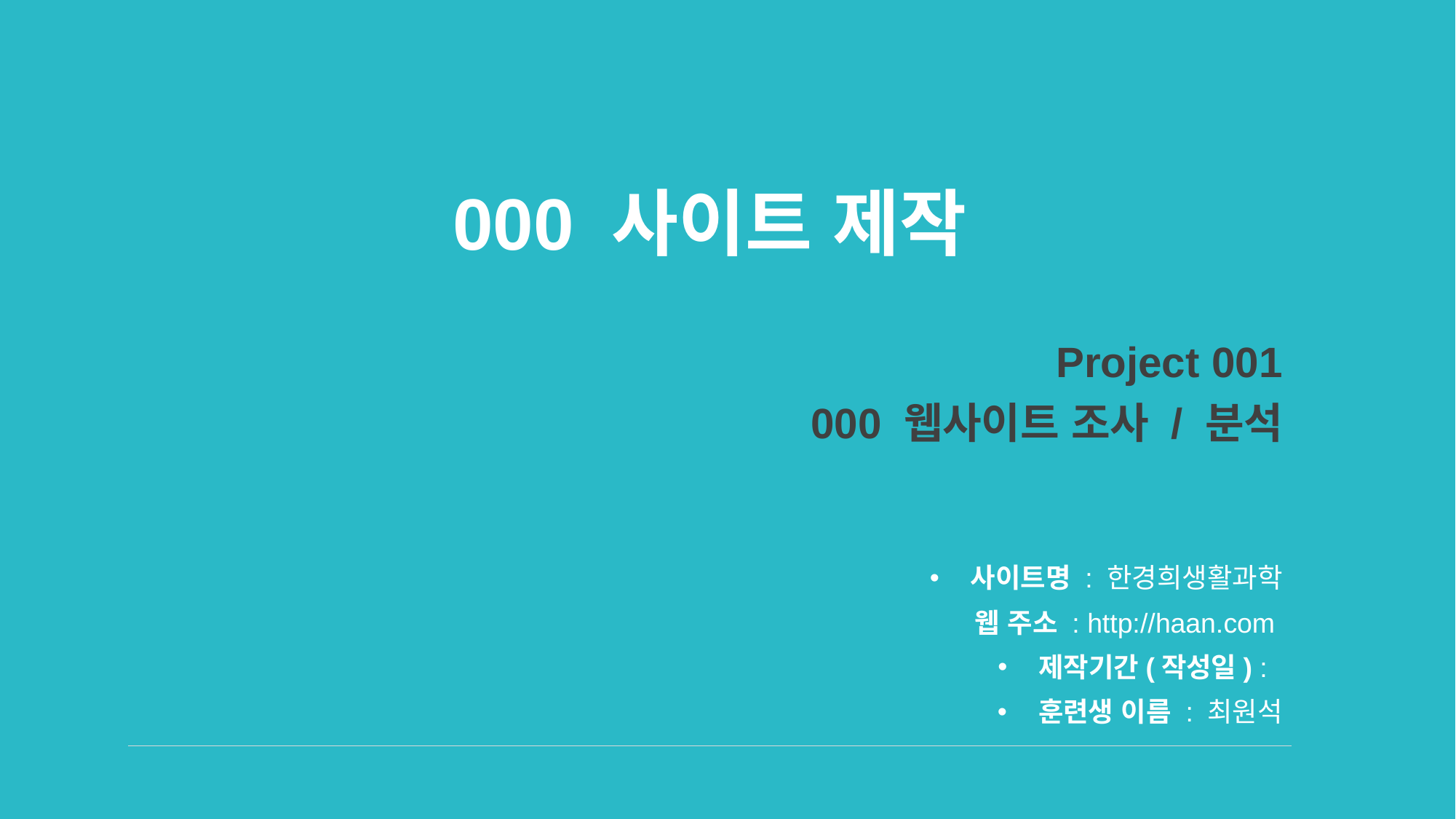

# 000 사이트 제작
Project 001
000 웹사이트 조사 / 분석
사이트명 : 한경희생활과학
웹 주소 : http://haan.com
제작기간(작성일) :
훈련생 이름 : 최원석